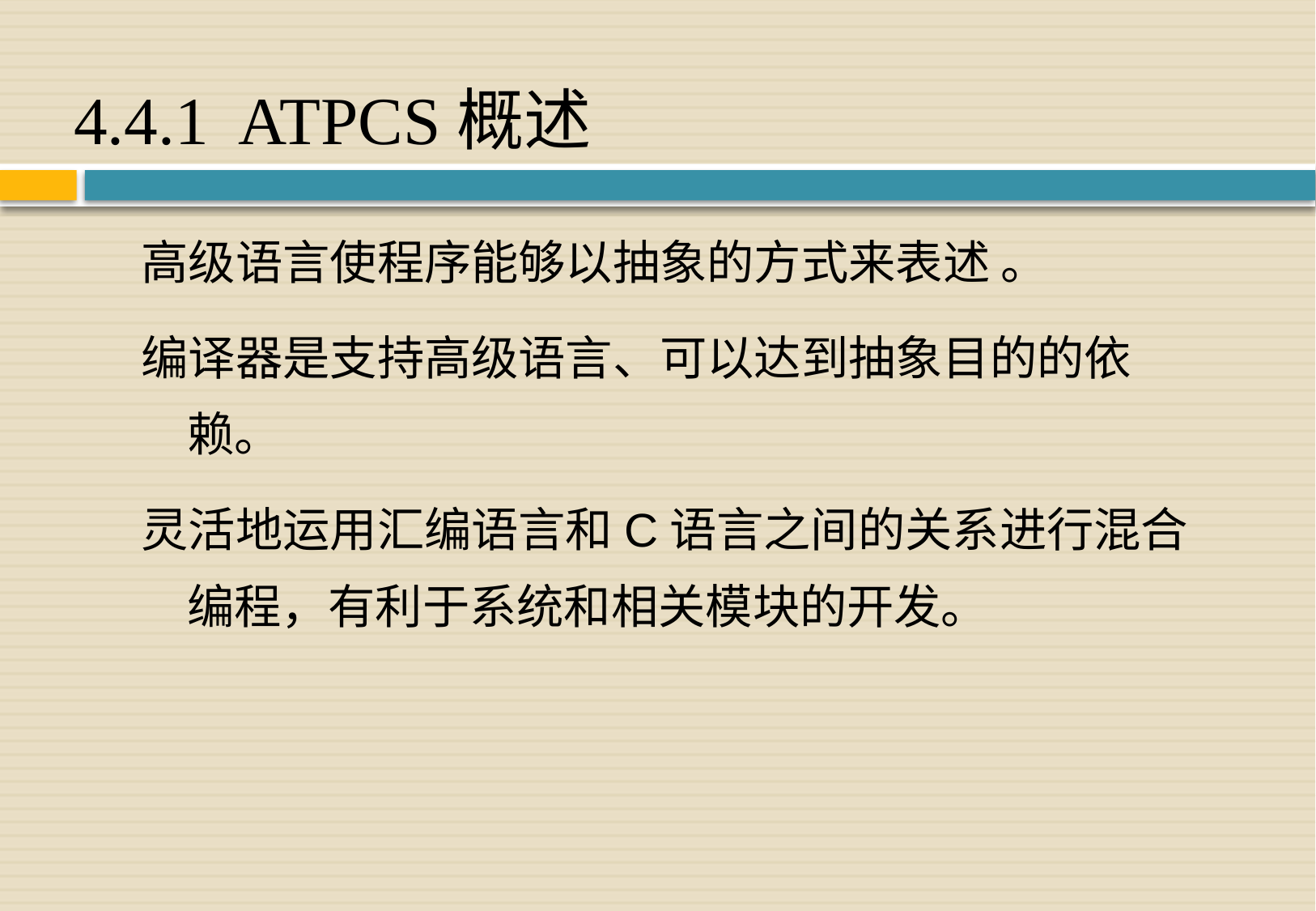

4.4.1  ATPCS概述
高级语言使程序能够以抽象的方式来表述 。
编译器是支持高级语言、可以达到抽象目的的依赖。
灵活地运用汇编语言和C语言之间的关系进行混合编程，有利于系统和相关模块的开发。